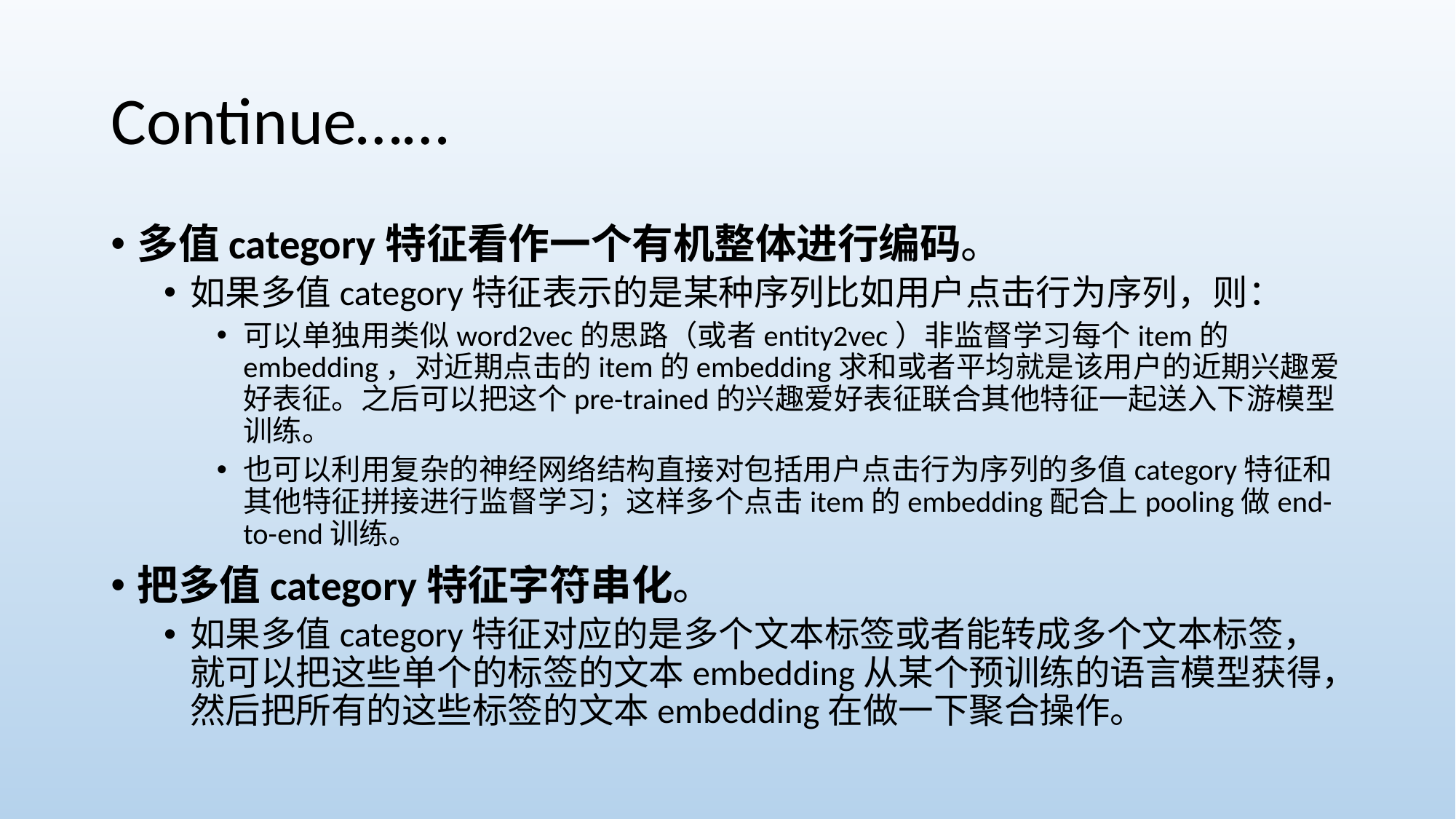

# Continue……
多值category特征看作一个有机整体进行编码。
如果多值category特征表示的是某种序列比如用户点击行为序列，则：
可以单独用类似word2vec的思路（或者entity2vec）非监督学习每个item的embedding，对近期点击的item的embedding求和或者平均就是该用户的近期兴趣爱好表征。之后可以把这个pre-trained的兴趣爱好表征联合其他特征一起送入下游模型训练。
也可以利用复杂的神经网络结构直接对包括用户点击行为序列的多值category特征和其他特征拼接进行监督学习；这样多个点击item的embedding配合上pooling做end-to-end训练。
把多值category特征字符串化。
如果多值category特征对应的是多个文本标签或者能转成多个文本标签，就可以把这些单个的标签的文本embedding从某个预训练的语言模型获得，然后把所有的这些标签的文本embedding在做一下聚合操作。